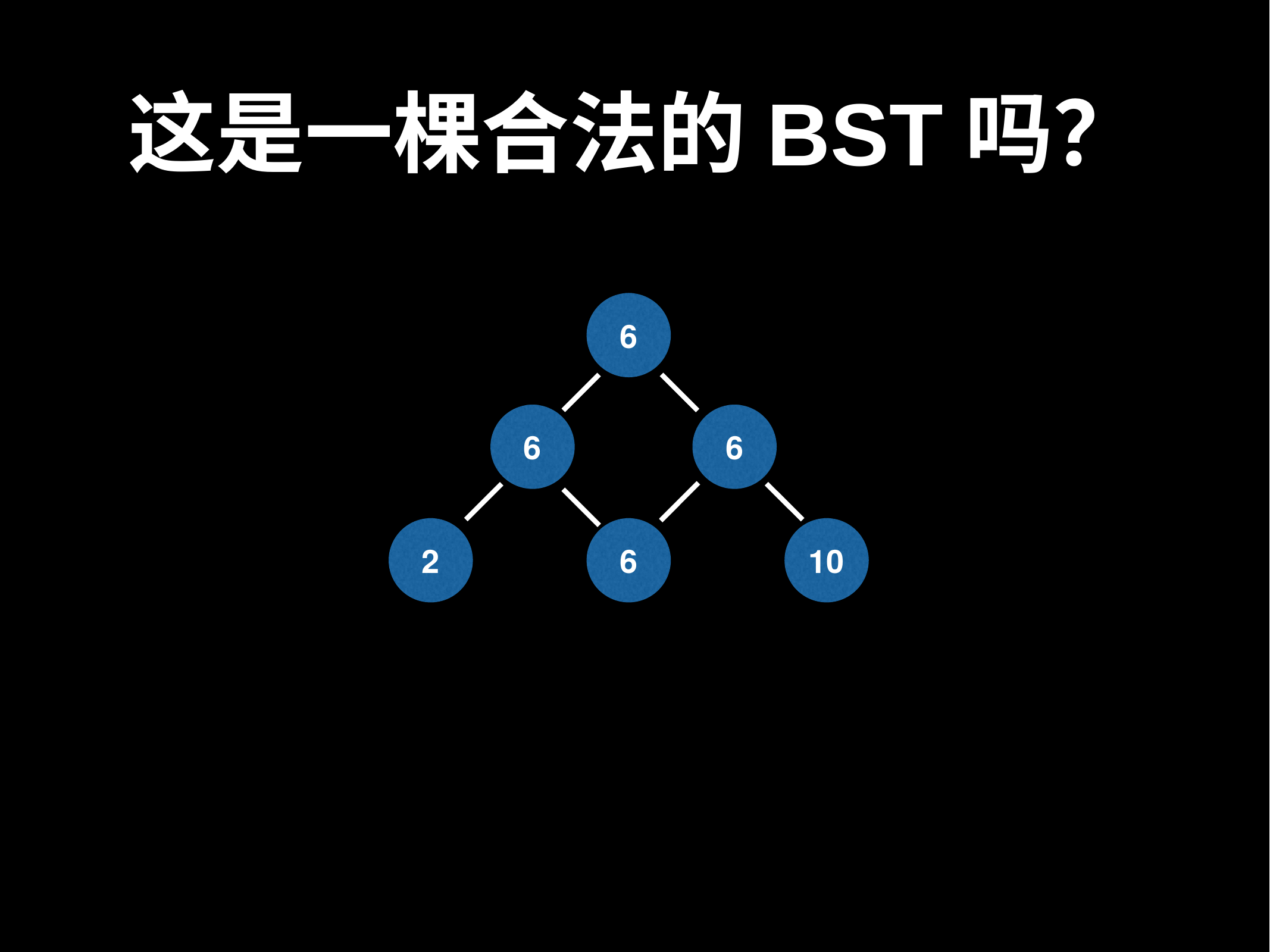

# 这是一棵合法的BST吗？
6

6
6

2
6
10